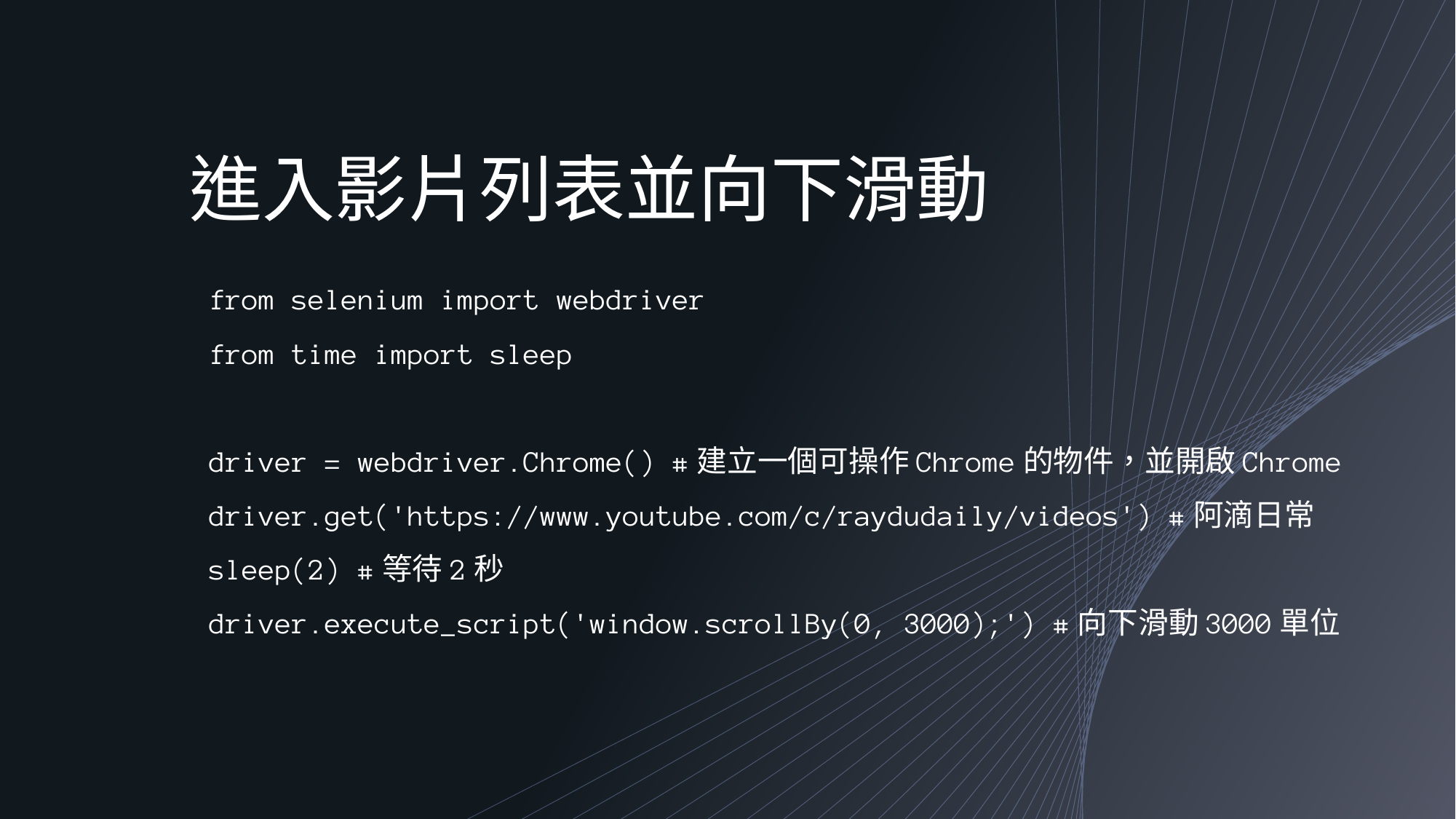

# 進入影片列表並向下滑動
from selenium import webdriver
from time import sleep

driver = webdriver.Chrome() #建立一個可操作Chrome的物件，並開啟Chrome
driver.get('https://www.youtube.com/c/raydudaily/videos') #阿滴日常
sleep(2) #等待2秒
driver.execute_script('window.scrollBy(0, 3000);') #向下滑動3000單位